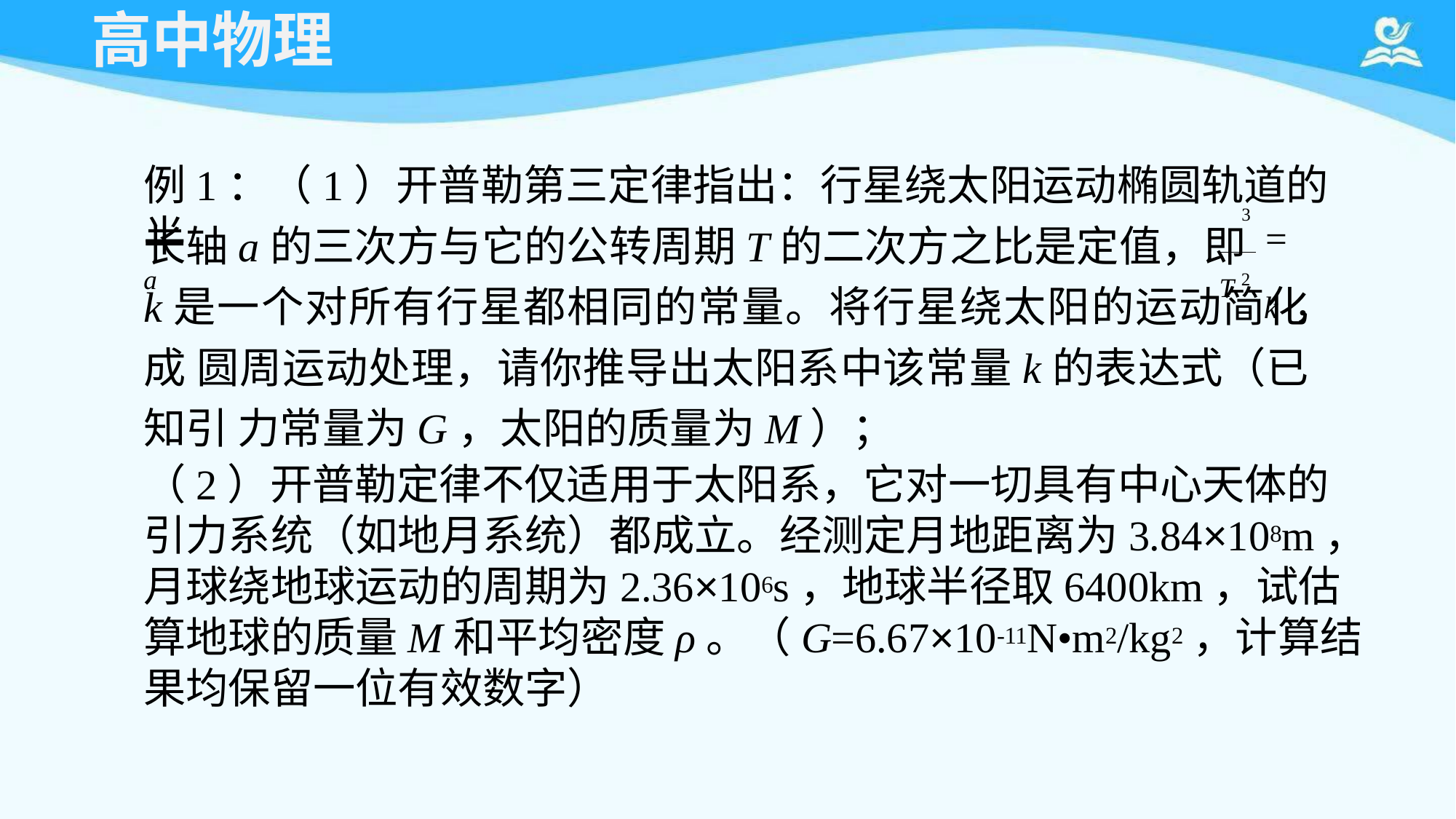

# 高中物理
例1：（1）开普勒第三定律指出：行星绕太阳运动椭圆轨道的半
3
长轴a的三次方与它的公转周期T的二次方之比是定值，即 a
= k ，
T 2

k是一个对所有行星都相同的常量。将行星绕太阳的运动简化成 圆周运动处理，请你推导出太阳系中该常量k的表达式（已知引 力常量为G，太阳的质量为M）；
（2）开普勒定律不仅适用于太阳系，它对一切具有中心天体的 引力系统（如地月系统）都成立。经测定月地距离为3.84×108m， 月球绕地球运动的周期为2.36×106s，地球半径取6400km，试估 算地球的质量M和平均密度ρ。（G=6.67×10-11N•m2/kg2，计算结 果均保留一位有效数字）